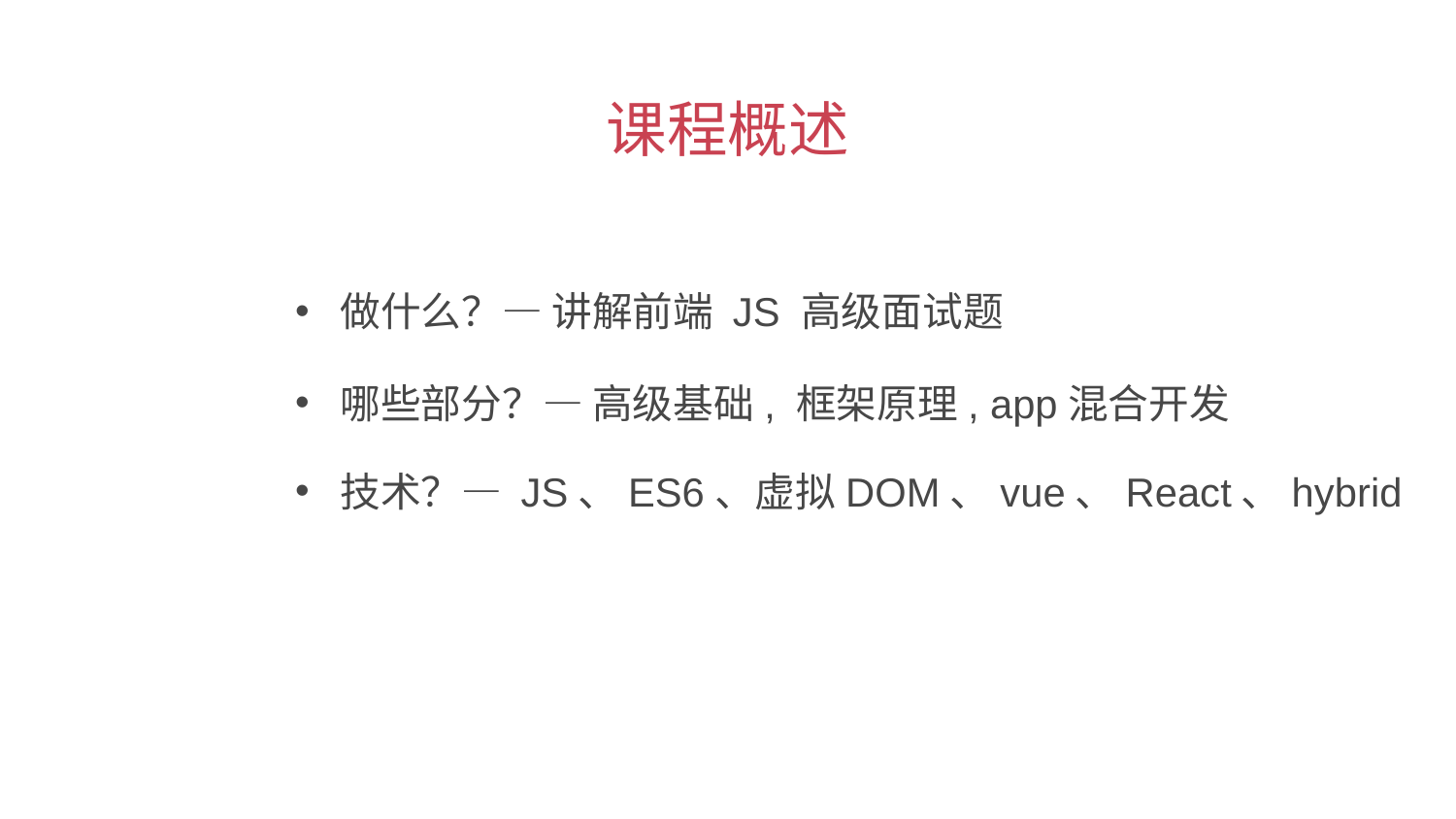

课程概述
做什么？— 讲解前端 JS 高级面试题
哪些部分？— 高级基础, 框架原理, app混合开发
技术？— JS、ES6、虚拟DOM、vue、React、hybrid